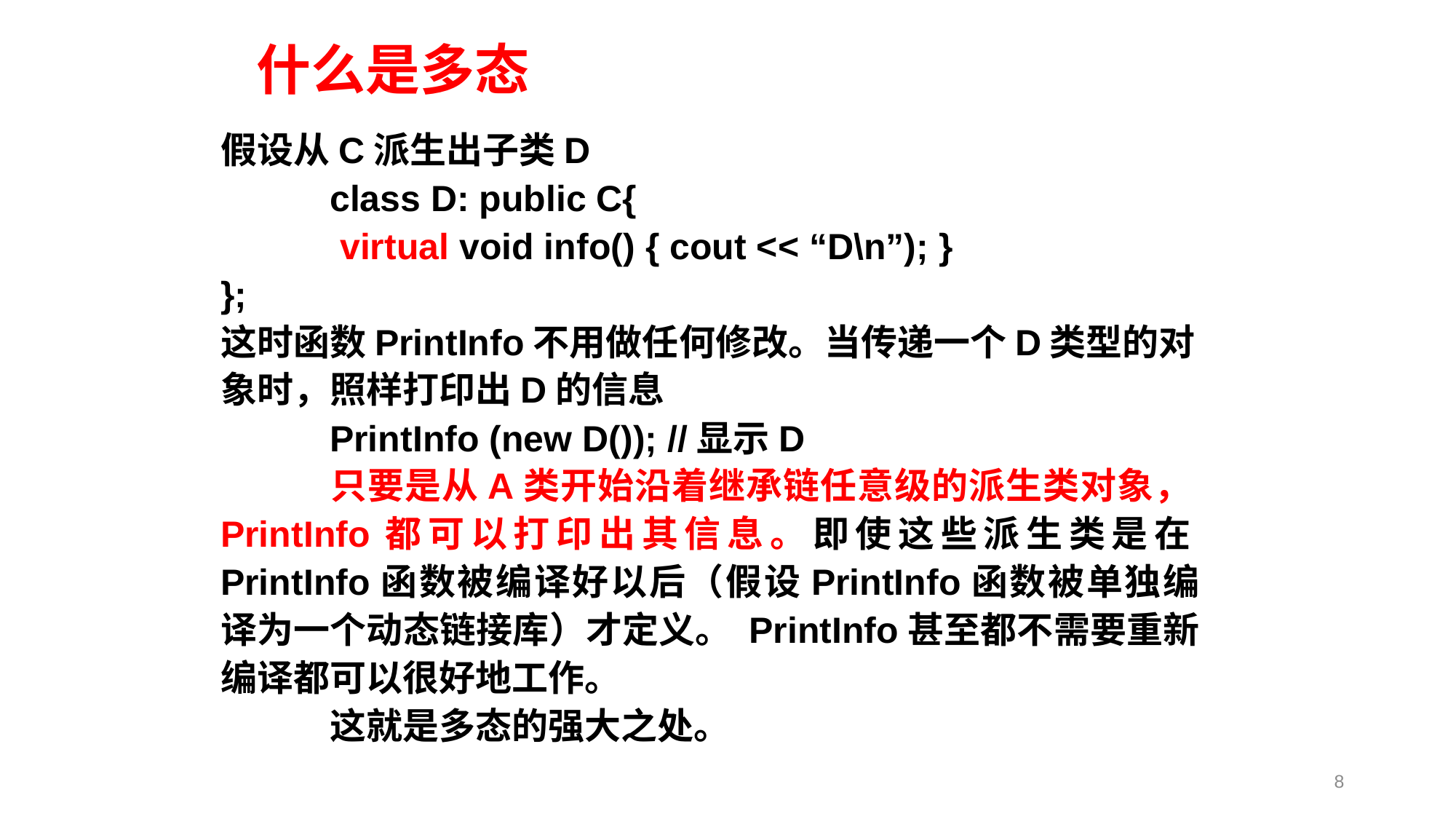

# 什么是多态
假设从C派生出子类D
	class D: public C{
	 virtual void info() { cout << “D\n”); }
};
这时函数PrintInfo不用做任何修改。当传递一个D类型的对象时，照样打印出D的信息
	PrintInfo (new D()); //显示D
	只要是从A类开始沿着继承链任意级的派生类对象，PrintInfo都可以打印出其信息。即使这些派生类是在PrintInfo函数被编译好以后（假设PrintInfo函数被单独编译为一个动态链接库）才定义。 PrintInfo甚至都不需要重新编译都可以很好地工作。
	这就是多态的强大之处。

8